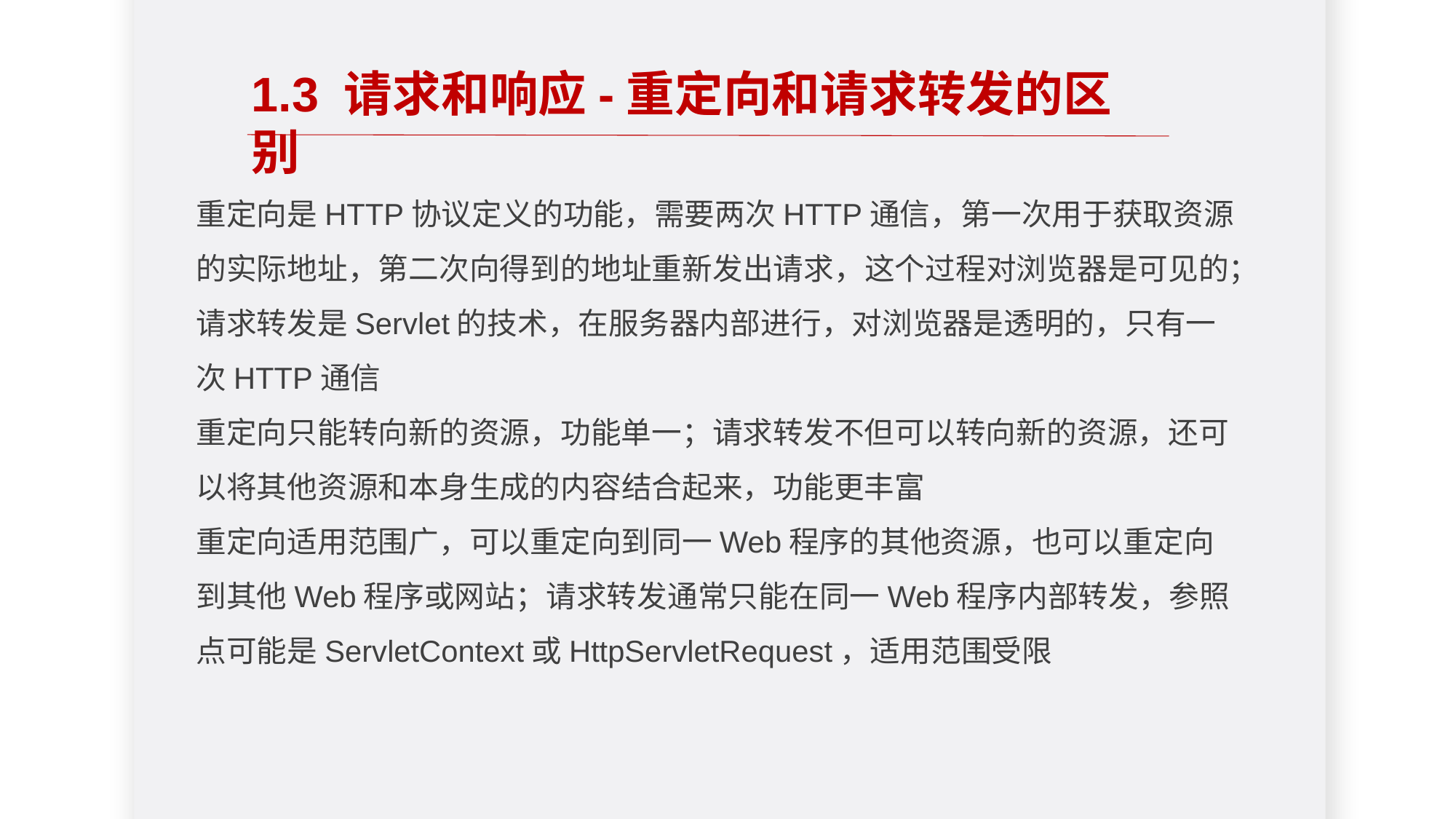

1.3 请求和响应-重定向和请求转发的区别
重定向是HTTP协议定义的功能，需要两次HTTP通信，第一次用于获取资源的实际地址，第二次向得到的地址重新发出请求，这个过程对浏览器是可见的；请求转发是Servlet的技术，在服务器内部进行，对浏览器是透明的，只有一次HTTP通信
重定向只能转向新的资源，功能单一；请求转发不但可以转向新的资源，还可以将其他资源和本身生成的内容结合起来，功能更丰富
重定向适用范围广，可以重定向到同一Web程序的其他资源，也可以重定向到其他Web程序或网站；请求转发通常只能在同一Web程序内部转发，参照点可能是ServletContext或HttpServletRequest，适用范围受限